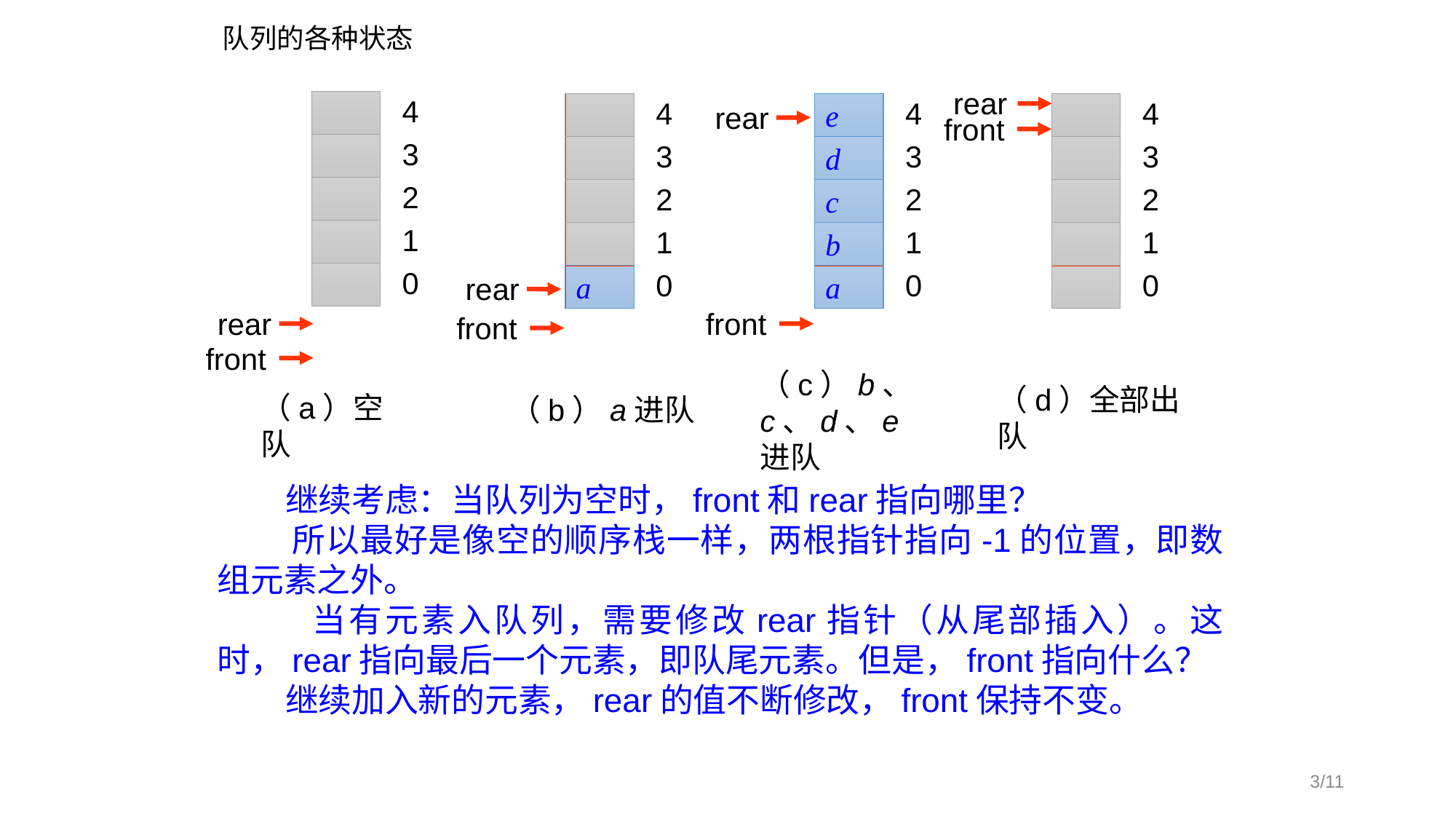

队列的各种状态
rear
4

front

3

2

1

0

4

3

2

1

0

rear

front

4
rear
e

3
d
2
c
1
b
0
a
front

4

3

2

1

0
rear
a

front

（c）b、c、d、e进队
（d）全部出队
（a）空队
（b）a进队
        继续考虑：当队列为空时，front和rear指向哪里？
        所以最好是像空的顺序栈一样，两根指针指向-1的位置，即数组元素之外。
        当有元素入队列，需要修改rear指针（从尾部插入）。这时，rear指向最后一个元素，即队尾元素。但是，front指向什么？
        继续加入新的元素，rear的值不断修改，front保持不变。
3/11